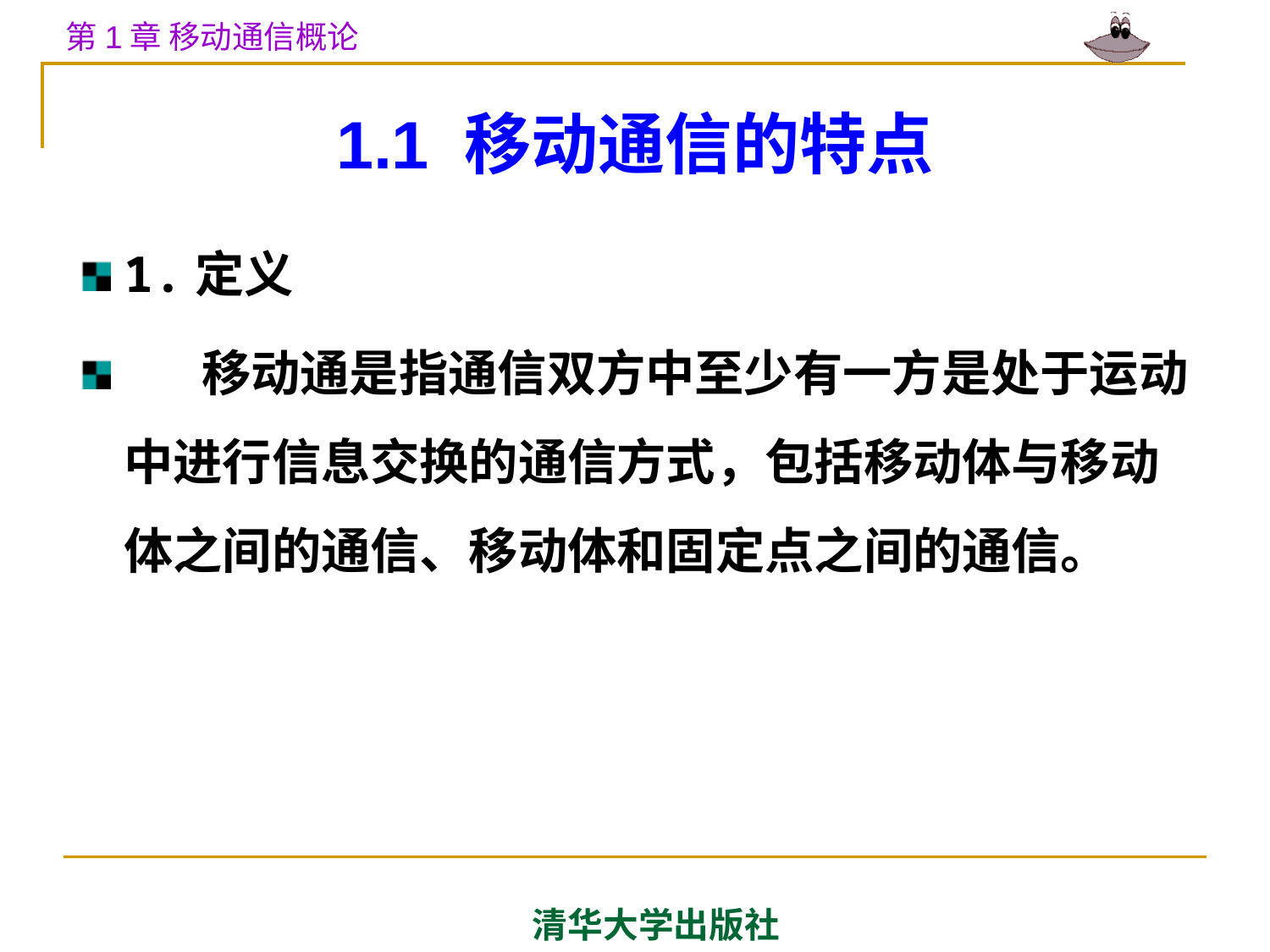

# 1.1 移动通信的特点
1.定义
      移动通是指通信双方中至少有一方是处于运动中进行信息交换的通信方式，包括移动体与移动体之间的通信、移动体和固定点之间的通信。